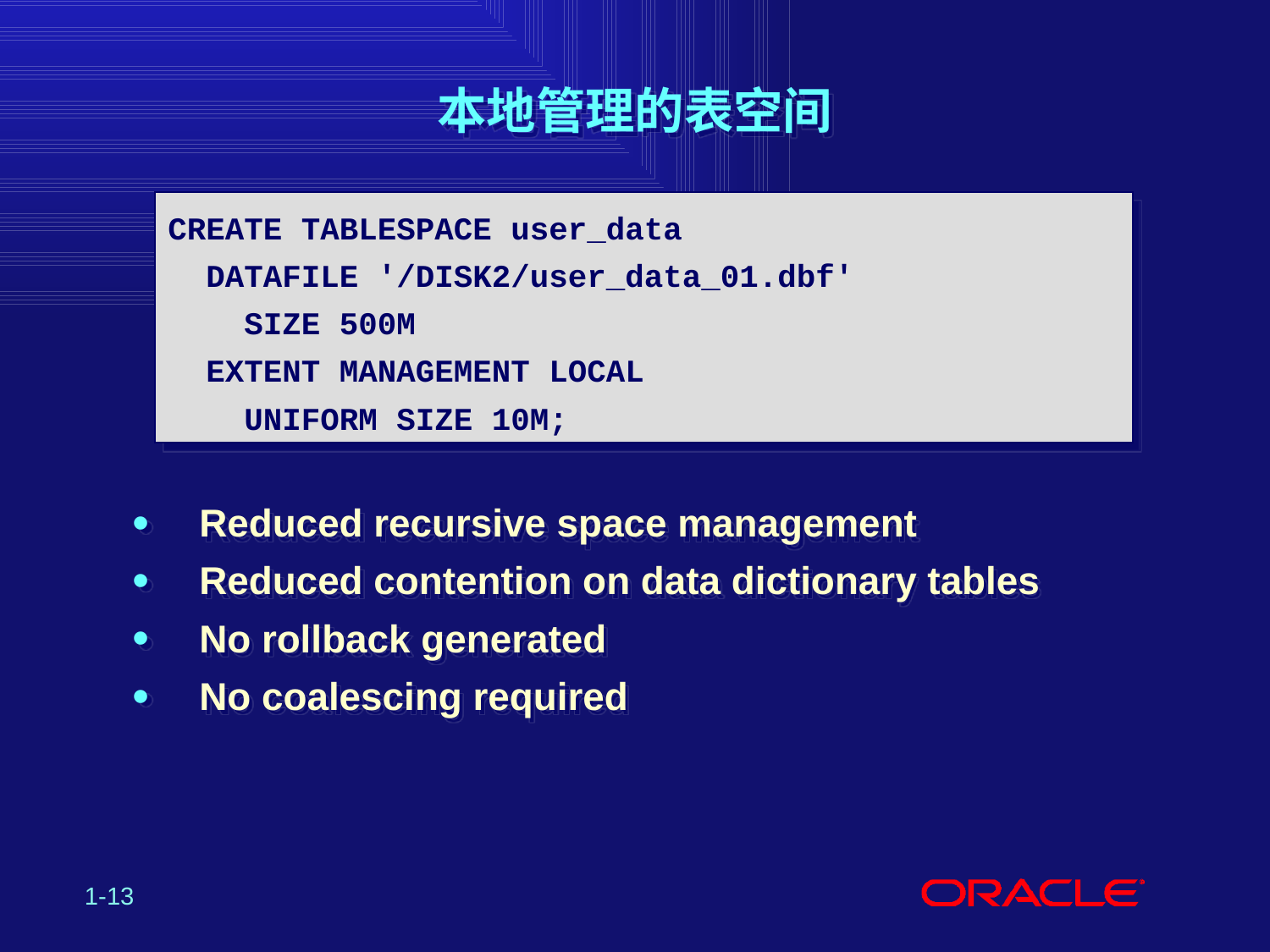

# 本地管理的表空间
CREATE TABLESPACE user_data
  DATAFILE '/DISK2/user_data_01.dbf'
    SIZE 500M
  EXTENT MANAGEMENT LOCAL
    UNIFORM SIZE 10M;
 Reduced recursive space management
 Reduced contention on data dictionary tables
 No rollback generated
 No coalescing required